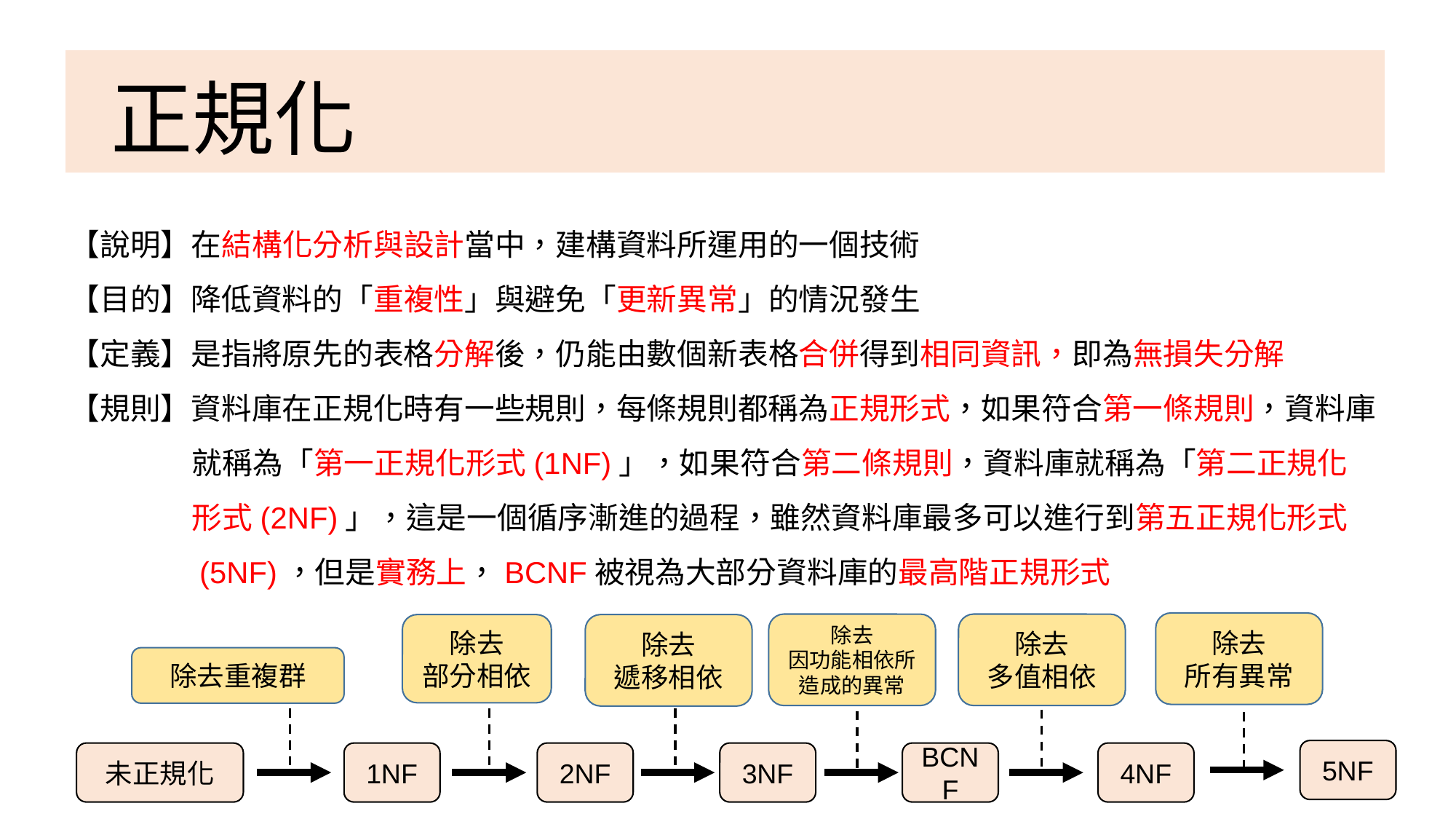

# 正規化
【說明】在結構化分析與設計當中，建構資料所運用的一個技術
【目的】降低資料的「重複性」與避免「更新異常」的情況發生
【定義】是指將原先的表格分解後，仍能由數個新表格合併得到相同資訊，即為無損失分解
【規則】資料庫在正規化時有一些規則，每條規則都稱為正規形式，如果符合第一條規則，資料庫	  	  就稱為「第一正規化形式(1NF)」，如果符合第二條規則，資料庫就稱為「第二正規化	  	  形式(2NF)」，這是一個循序漸進的過程，雖然資料庫最多可以進行到第五正規化形式	  	  (5NF)，但是實務上，BCNF被視為大部分資料庫的最高階正規形式
除去
所有異常
除去
多值相依
除去
因功能相依所造成的異常
除去
部分相依
除去
遞移相依
除去重複群
5NF
1NF
3NF
BCNF
4NF
未正規化
2NF